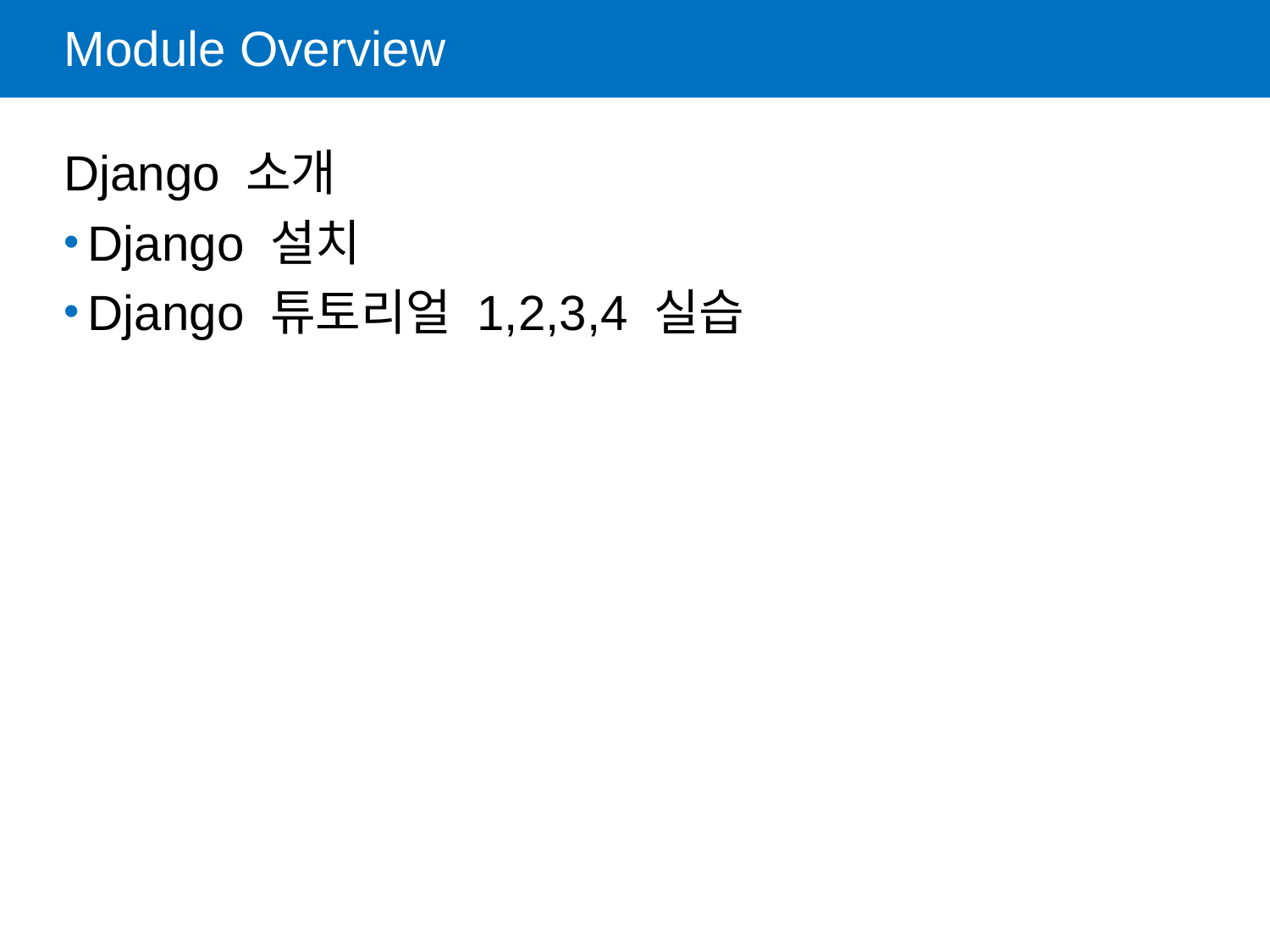

# Module Overview
Django 소개
Django 설치
Django 튜토리얼 1,2,3,4 실습